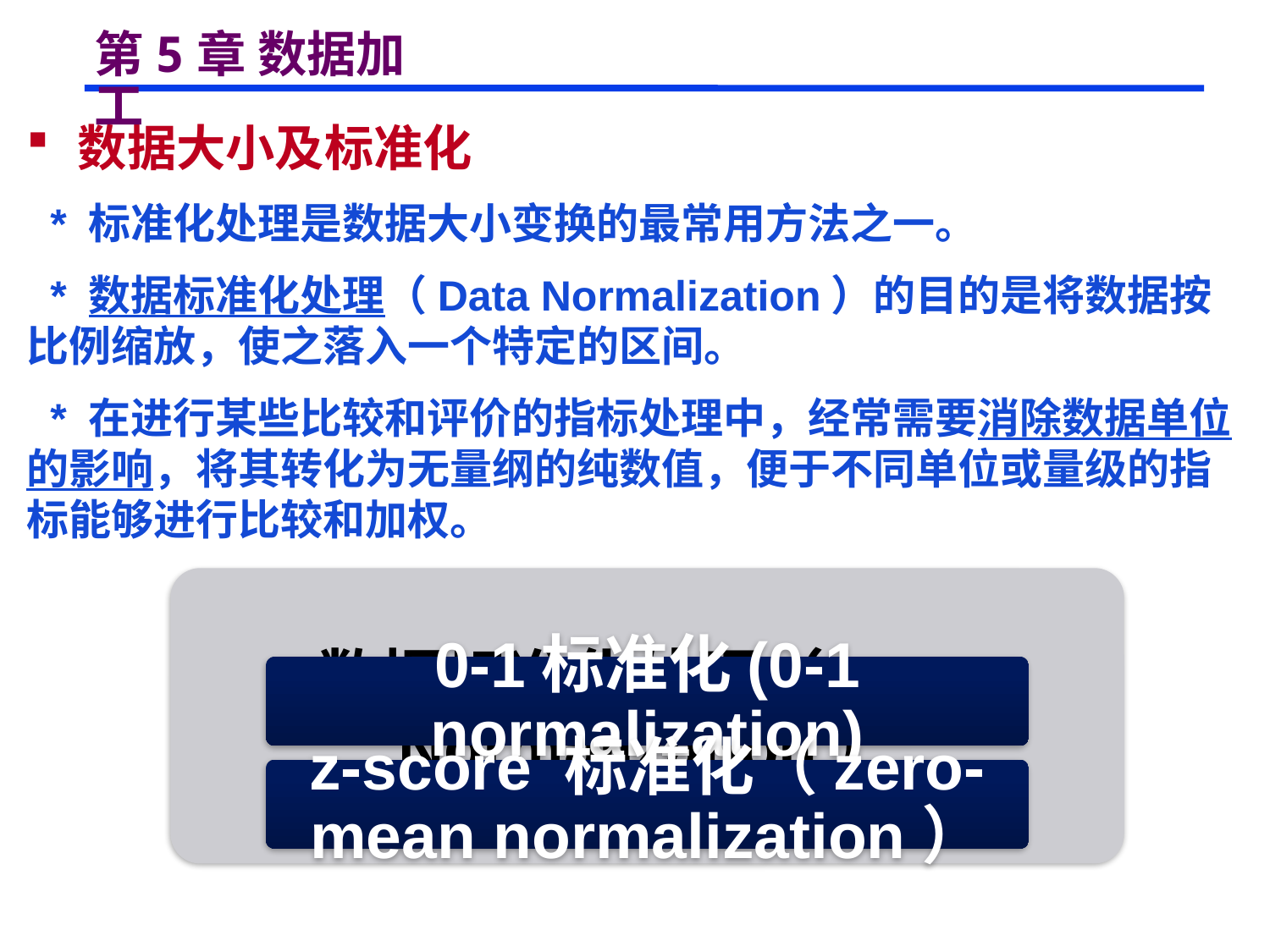

# 第5章 数据加工
 数据大小及标准化
  * 标准化处理是数据大小变换的最常用方法之一。
  * 数据标准化处理（Data Normalization）的目的是将数据按比例缩放，使之落入一个特定的区间。
  * 在进行某些比较和评价的指标处理中，经常需要消除数据单位的影响，将其转化为无量纲的纯数值，便于不同单位或量级的指标能够进行比较和加权。
数据标准化处理（Data Normalization）
0-1标准化(0-1 normalization)
z-score 标准化（zero-mean normalization）